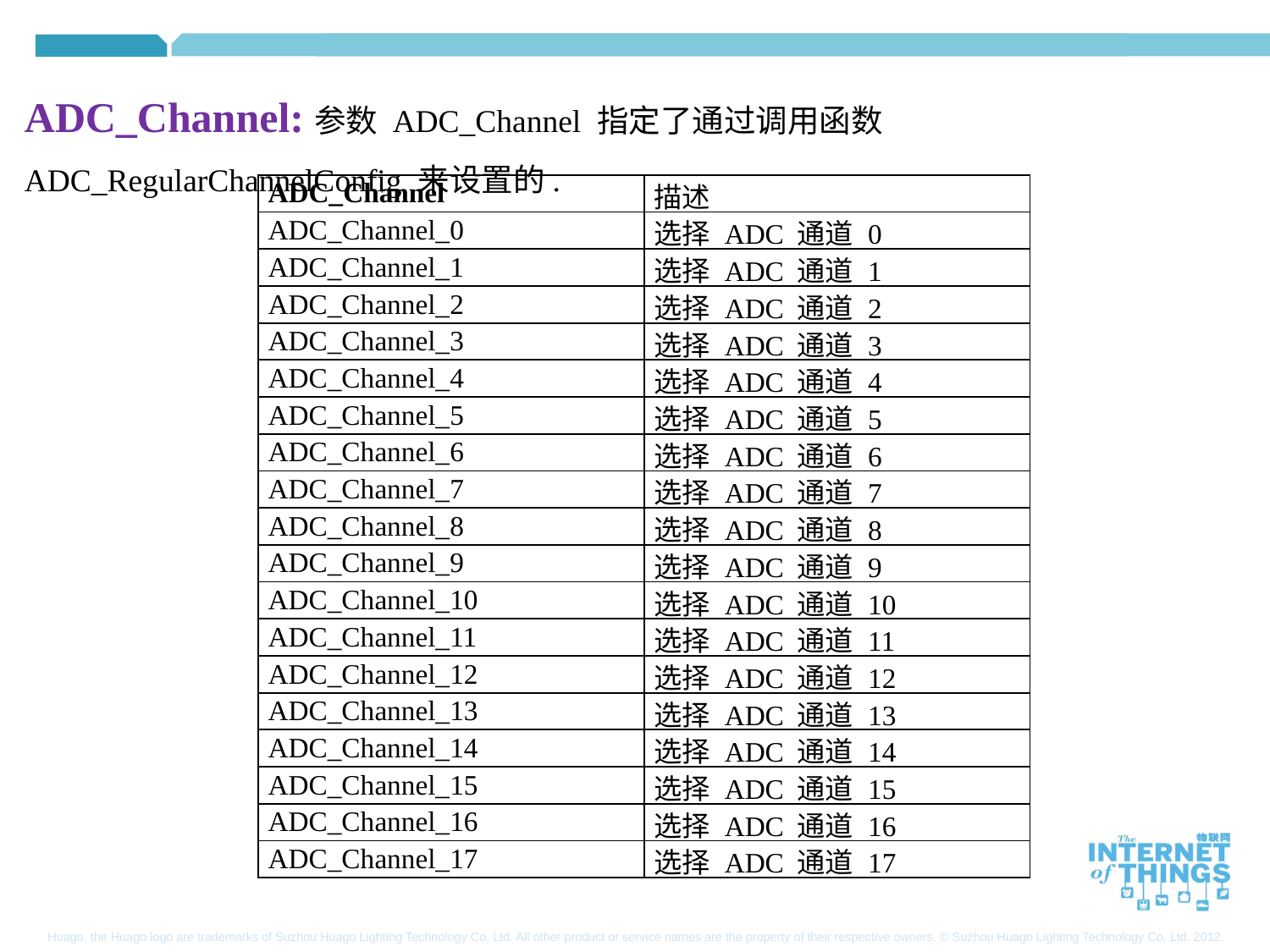

ADC_Channel:参数 ADC_Channel 指定了通过调用函数 ADC_RegularChannelConfig 来设置的.
| ADC\_Channel | 描述 |
| --- | --- |
| ADC\_Channel\_0 | 选择 ADC 通道 0 |
| ADC\_Channel\_1 | 选择 ADC 通道 1 |
| ADC\_Channel\_2 | 选择 ADC 通道 2 |
| ADC\_Channel\_3 | 选择 ADC 通道 3 |
| ADC\_Channel\_4 | 选择 ADC 通道 4 |
| ADC\_Channel\_5 | 选择 ADC 通道 5 |
| ADC\_Channel\_6 | 选择 ADC 通道 6 |
| ADC\_Channel\_7 | 选择 ADC 通道 7 |
| ADC\_Channel\_8 | 选择 ADC 通道 8 |
| ADC\_Channel\_9 | 选择 ADC 通道 9 |
| ADC\_Channel\_10 | 选择 ADC 通道 10 |
| ADC\_Channel\_11 | 选择 ADC 通道 11 |
| ADC\_Channel\_12 | 选择 ADC 通道 12 |
| ADC\_Channel\_13 | 选择 ADC 通道 13 |
| ADC\_Channel\_14 | 选择 ADC 通道 14 |
| ADC\_Channel\_15 | 选择 ADC 通道 15 |
| ADC\_Channel\_16 | 选择 ADC 通道 16 |
| ADC\_Channel\_17 | 选择 ADC 通道 17 |